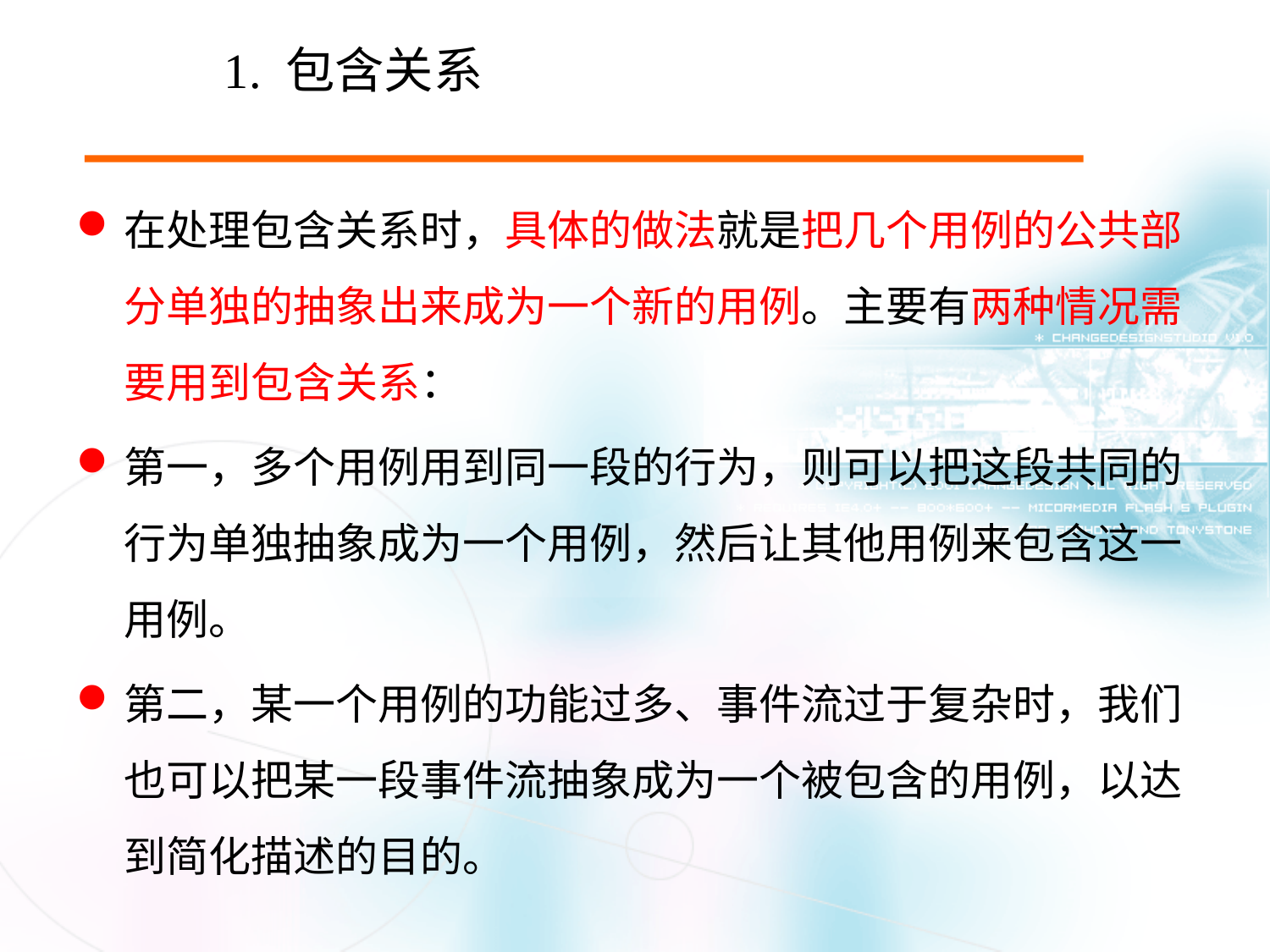

# 1. 包含关系
在处理包含关系时，具体的做法就是把几个用例的公共部分单独的抽象出来成为一个新的用例。主要有两种情况需要用到包含关系：
第一，多个用例用到同一段的行为，则可以把这段共同的行为单独抽象成为一个用例，然后让其他用例来包含这一用例。
第二，某一个用例的功能过多、事件流过于复杂时，我们也可以把某一段事件流抽象成为一个被包含的用例，以达到简化描述的目的。